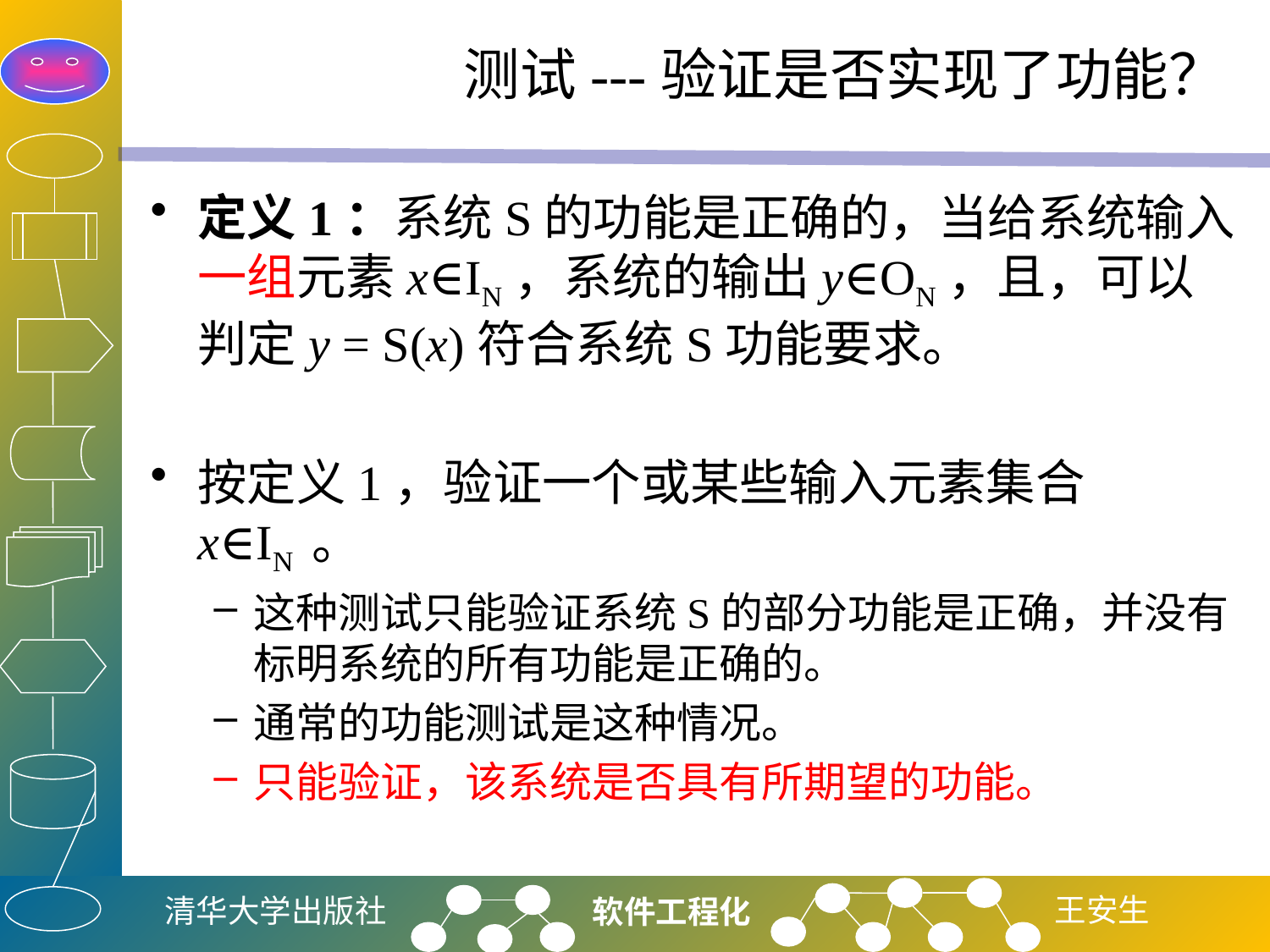

# 测试---验证是否实现了功能？
定义1：系统S的功能是正确的，当给系统输入一组元素x∈IN，系统的输出y∈ON，且，可以判定y = S(x)符合系统S功能要求。

按定义1，验证一个或某些输入元素集合x∈IN 。
这种测试只能验证系统S的部分功能是正确，并没有标明系统的所有功能是正确的。
通常的功能测试是这种情况。
只能验证，该系统是否具有所期望的功能。